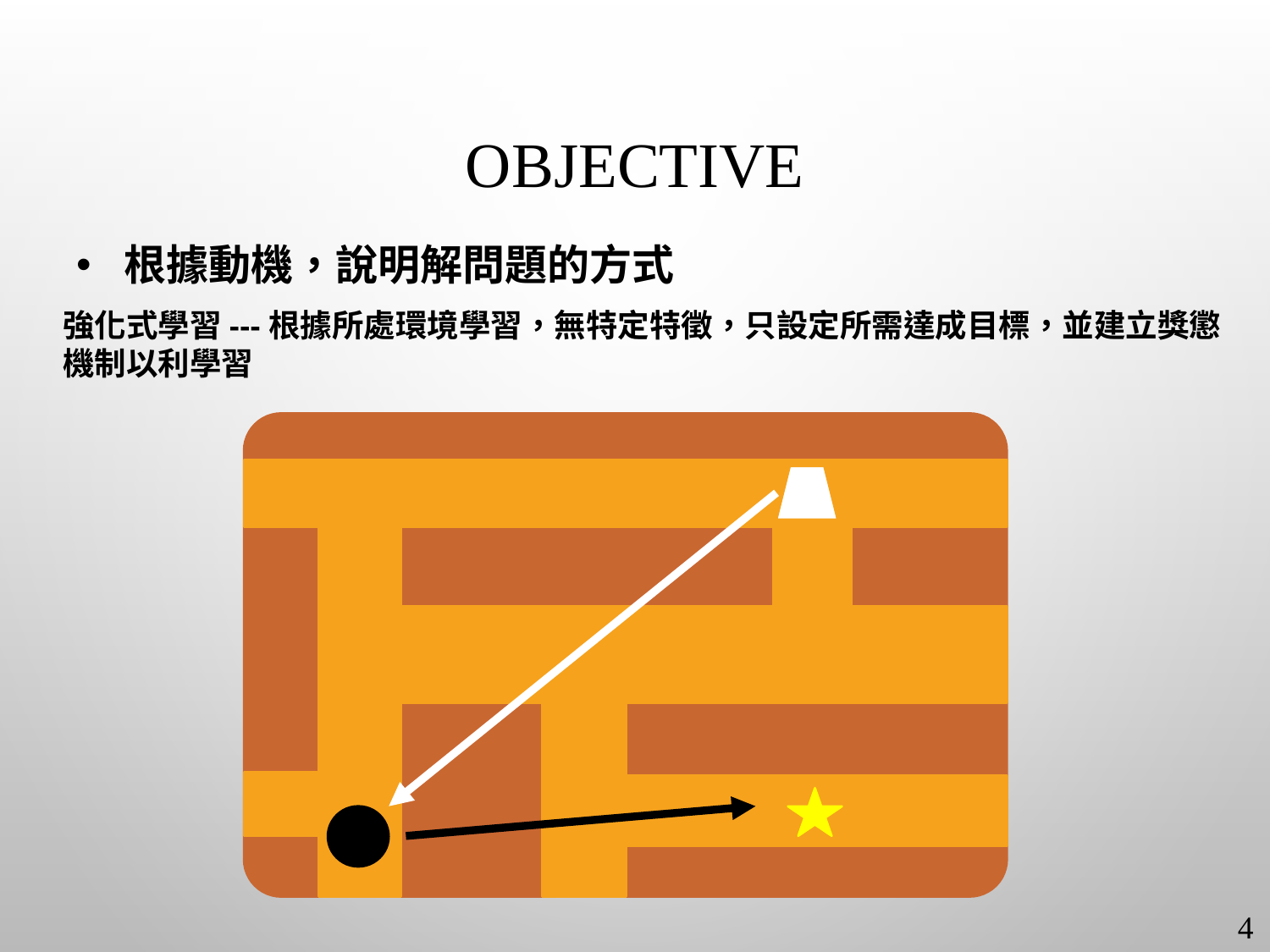

# Objective
根據動機，說明解問題的方式

強化式學習---根據所處環境學習，無特定特徵，只設定所需達成目標，並建立獎懲機制以利學習

4